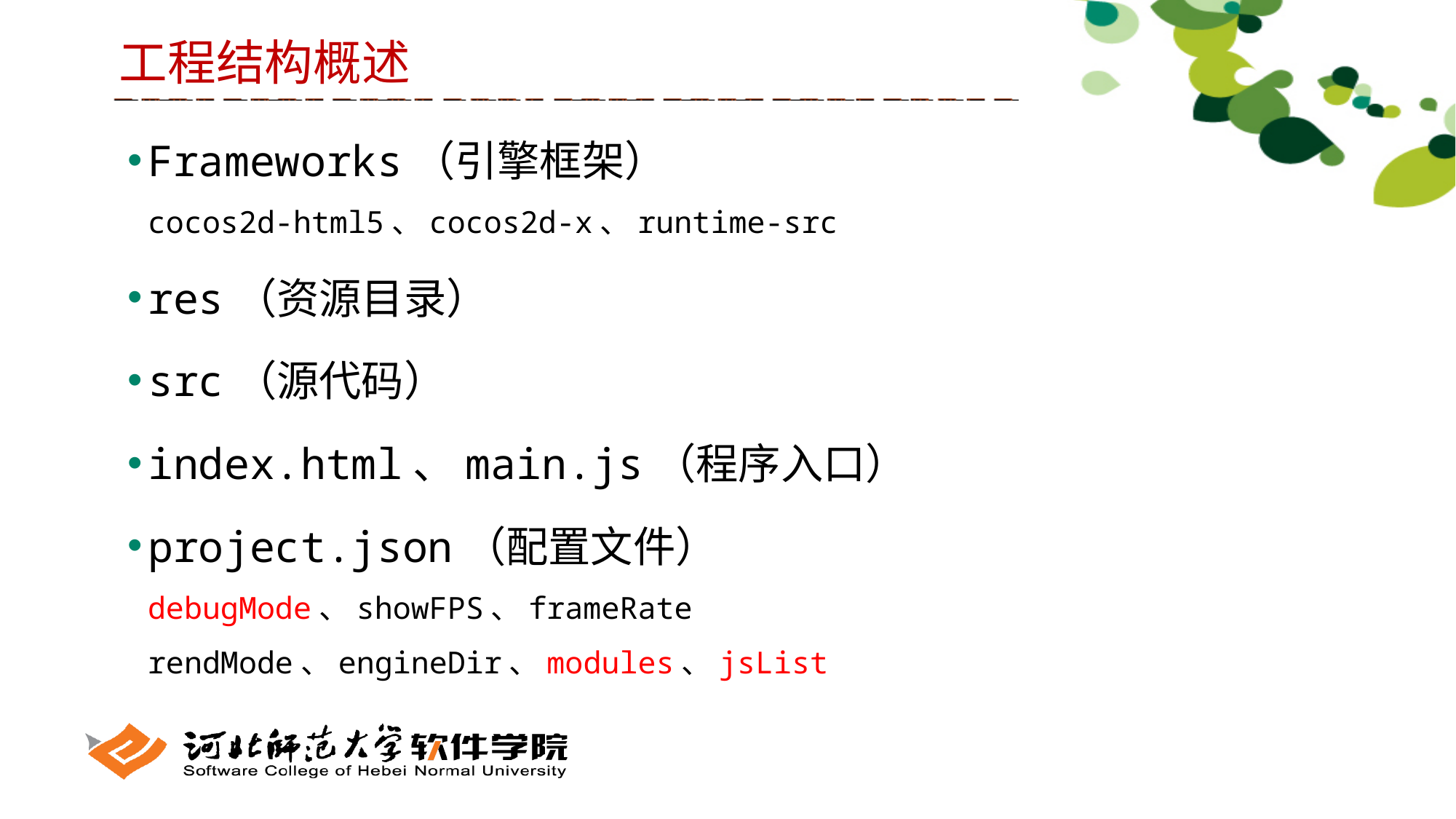

工程结构概述
Frameworks（引擎框架）
cocos2d-html5、cocos2d-x、runtime-src
res（资源目录）
src（源代码）
index.html、main.js（程序入口）
project.json（配置文件）
debugMode、showFPS、frameRate
rendMode、engineDir、modules、jsList